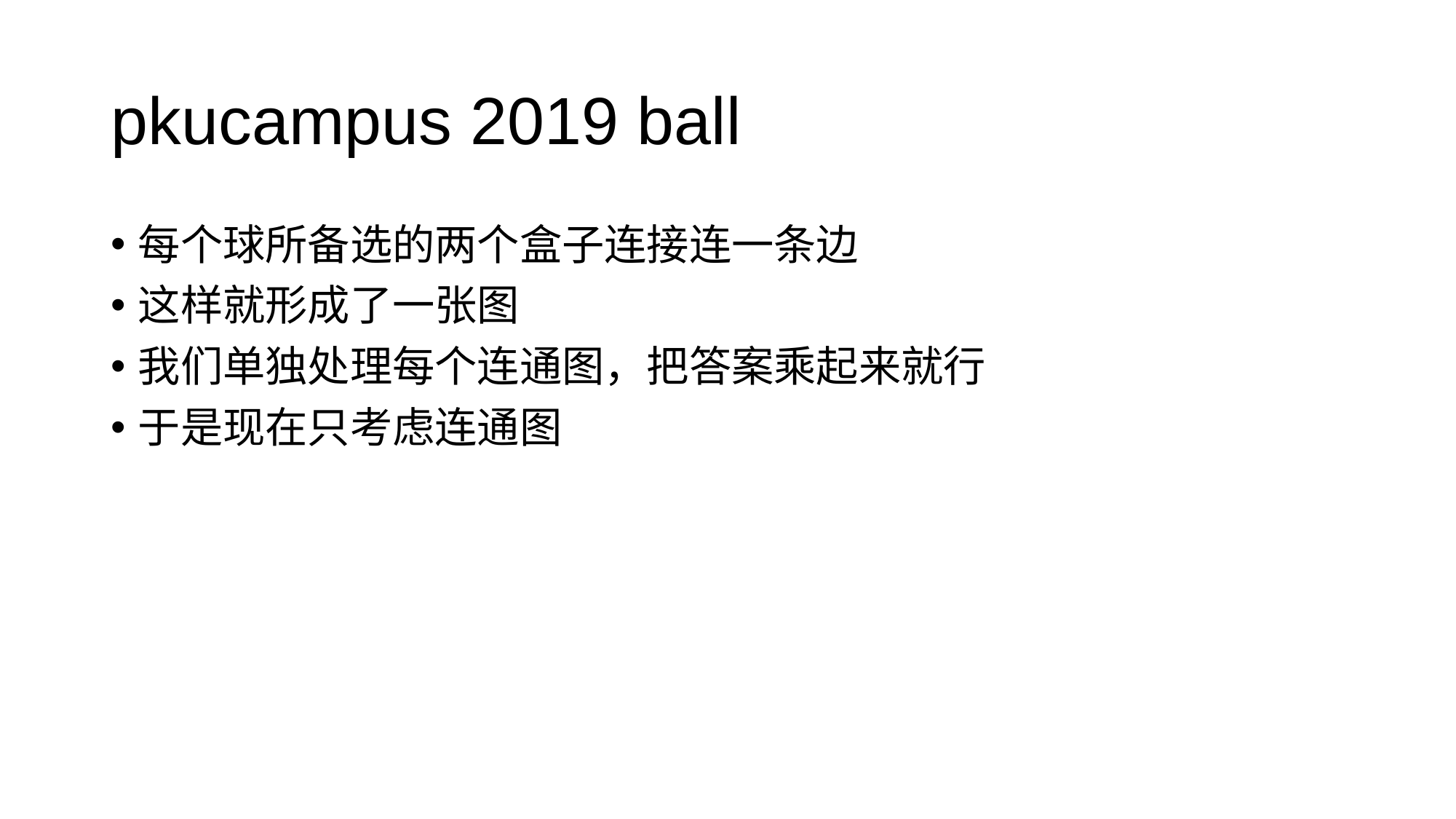

# pkucampus 2019 ball
每个球所备选的两个盒子连接连一条边
这样就形成了一张图
我们单独处理每个连通图，把答案乘起来就行
于是现在只考虑连通图